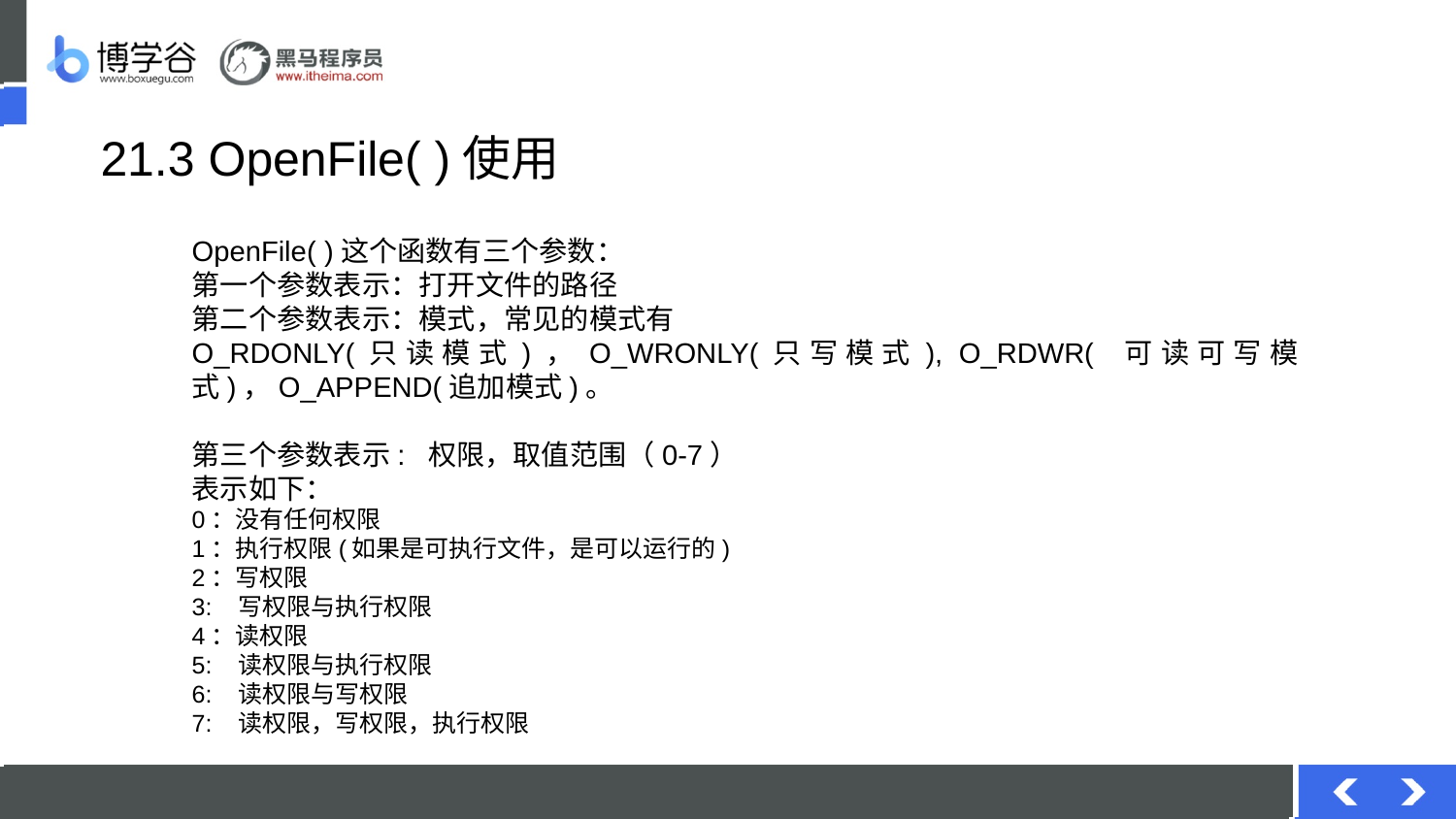

# 21.3 OpenFile( )使用
OpenFile( )这个函数有三个参数：
第一个参数表示：打开文件的路径
第二个参数表示：模式，常见的模式有
O_RDONLY(只读模式)，O_WRONLY(只写模式), O_RDWR( 可读可写模式)，O_APPEND(追加模式)。

第三个参数表示:  权限，取值范围（0-7）
表示如下：
0：没有任何权限
1：执行权限(如果是可执行文件，是可以运行的)
2：写权限
3:   写权限与执行权限
4：读权限
5:   读权限与执行权限
6:   读权限与写权限
7:   读权限，写权限，执行权限